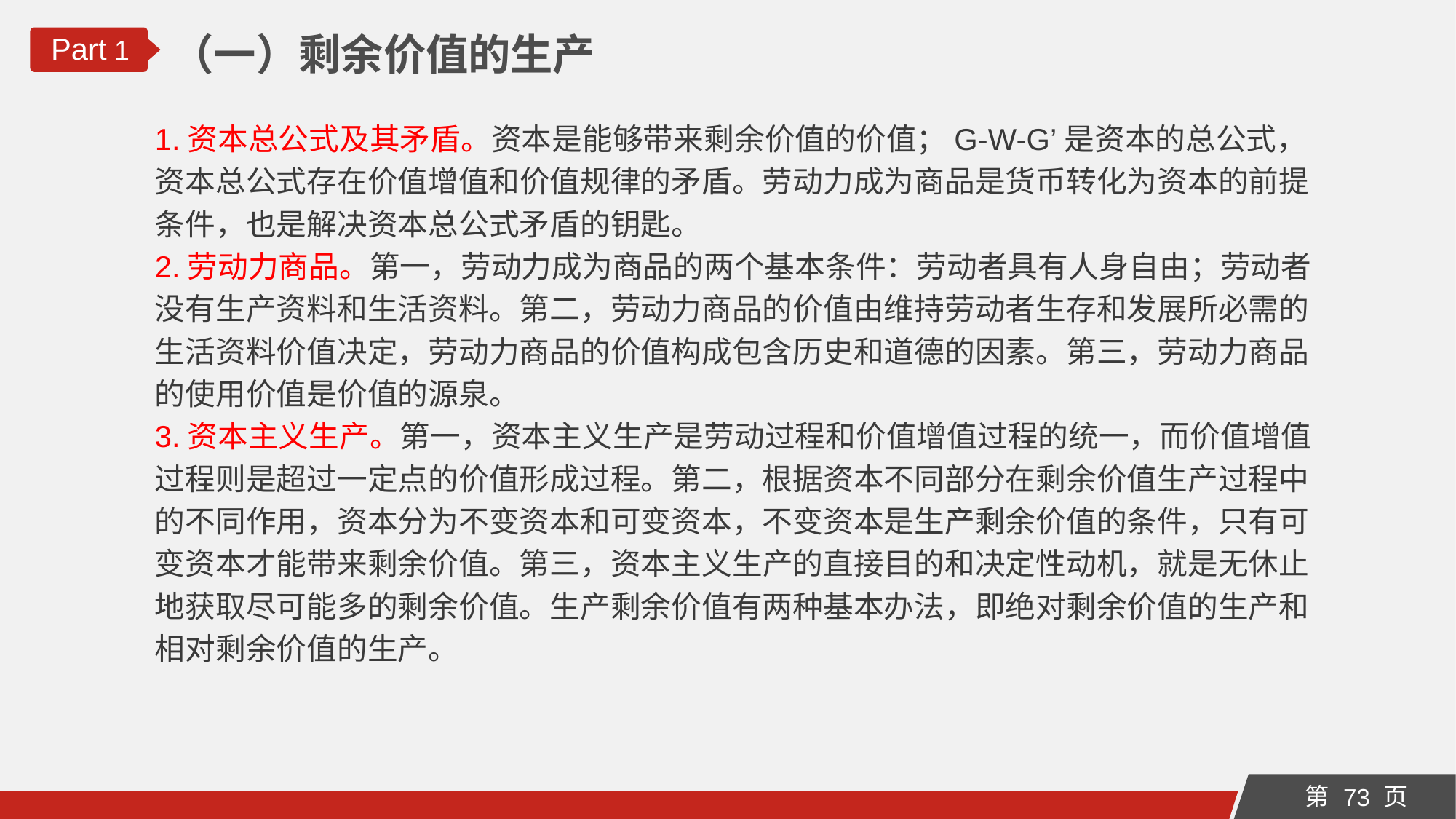

（一）剩余价值的生产
Part 1

1.资本总公式及其矛盾。资本是能够带来剩余价值的价值；G-W-G’是资本的总公式，资本总公式存在价值增值和价值规律的矛盾。劳动力成为商品是货币转化为资本的前提条件，也是解决资本总公式矛盾的钥匙。
2.劳动力商品。第一，劳动力成为商品的两个基本条件：劳动者具有人身自由；劳动者没有生产资料和生活资料。第二，劳动力商品的价值由维持劳动者生存和发展所必需的生活资料价值决定，劳动力商品的价值构成包含历史和道德的因素。第三，劳动力商品的使用价值是价值的源泉。
3.资本主义生产。第一，资本主义生产是劳动过程和价值增值过程的统一，而价值增值过程则是超过一定点的价值形成过程。第二，根据资本不同部分在剩余价值生产过程中的不同作用，资本分为不变资本和可变资本，不变资本是生产剩余价值的条件，只有可变资本才能带来剩余价值。第三，资本主义生产的直接目的和决定性动机，就是无休止地获取尽可能多的剩余价值。生产剩余价值有两种基本办法，即绝对剩余价值的生产和相对剩余价值的生产。